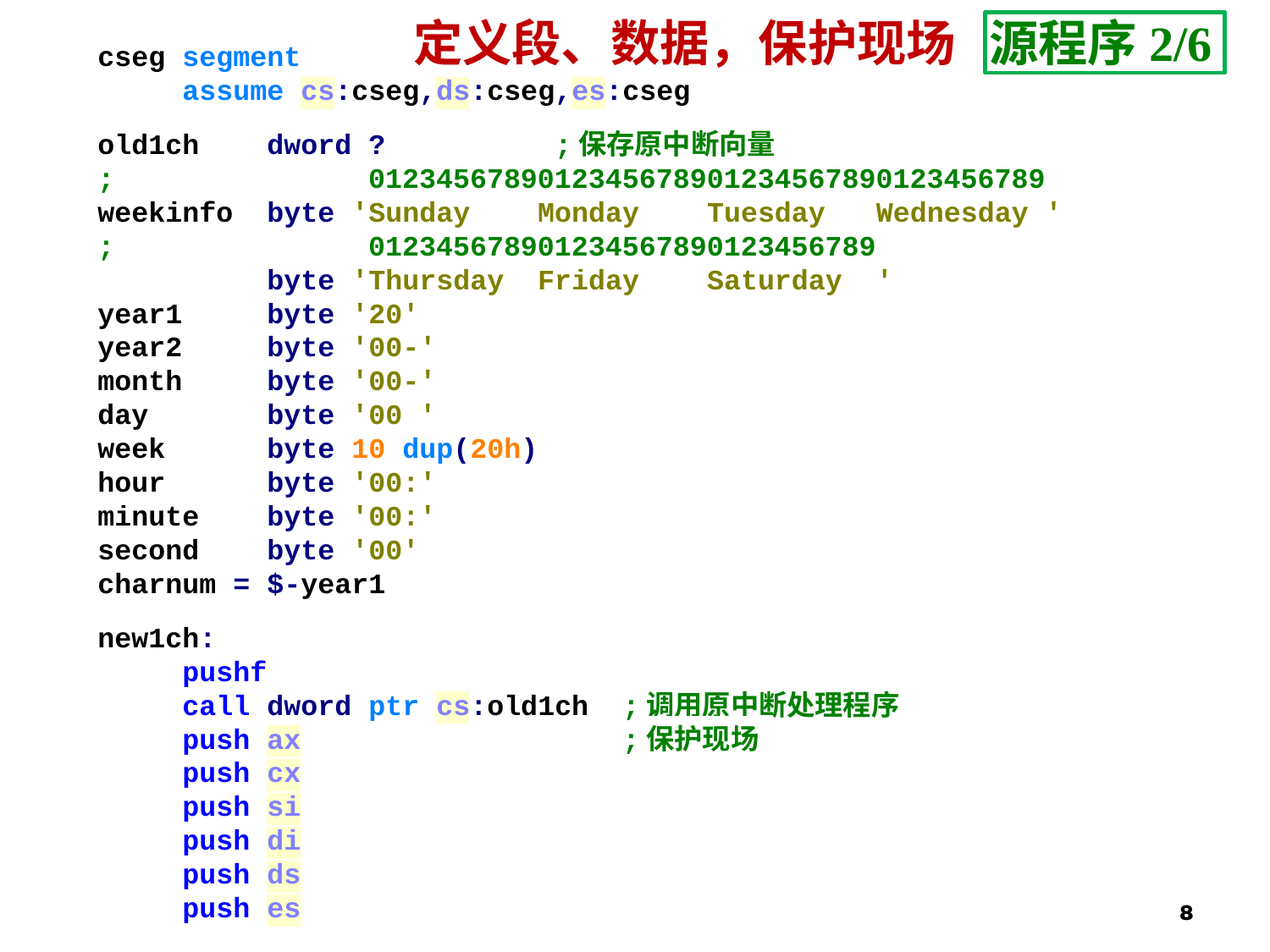

定义段、数据，保护现场   源程序2/6

cseg segment
     assume cs:cseg,ds:cseg,es:cseg

old1ch    dword ?          ;保存原中断向量
;               0123456789012345678901234567890123456789
weekinfo  byte 'Sunday    Monday    Tuesday   Wednesday '
;               012345678901234567890123456789
          byte 'Thursday  Friday    Saturday  '
year1     byte '20'
year2     byte '00-'
month     byte '00-'
day       byte '00 '
week      byte 10 dup(20h)
hour      byte '00:'
minute    byte '00:'
second    byte '00'
charnum = $-year1

new1ch:
     pushf
     call dword ptr cs:old1ch  ;调用原中断处理程序
     push ax                   ;保护现场
     push cx
     push si
     push di
     push ds
     push es
8